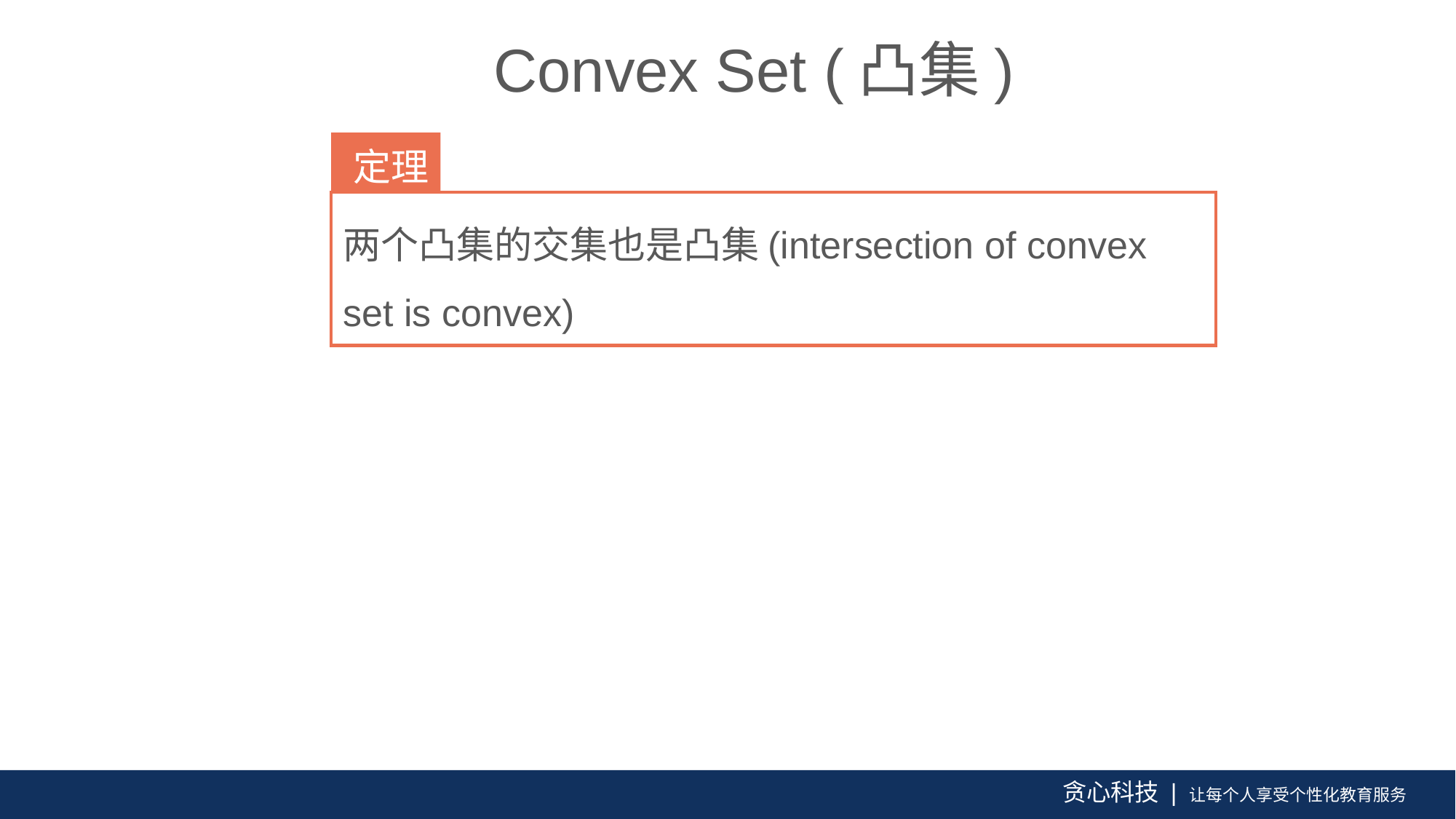

Convex Set (凸集)

定理

两个凸集的交集也是凸集(intersection of convex set is convex)